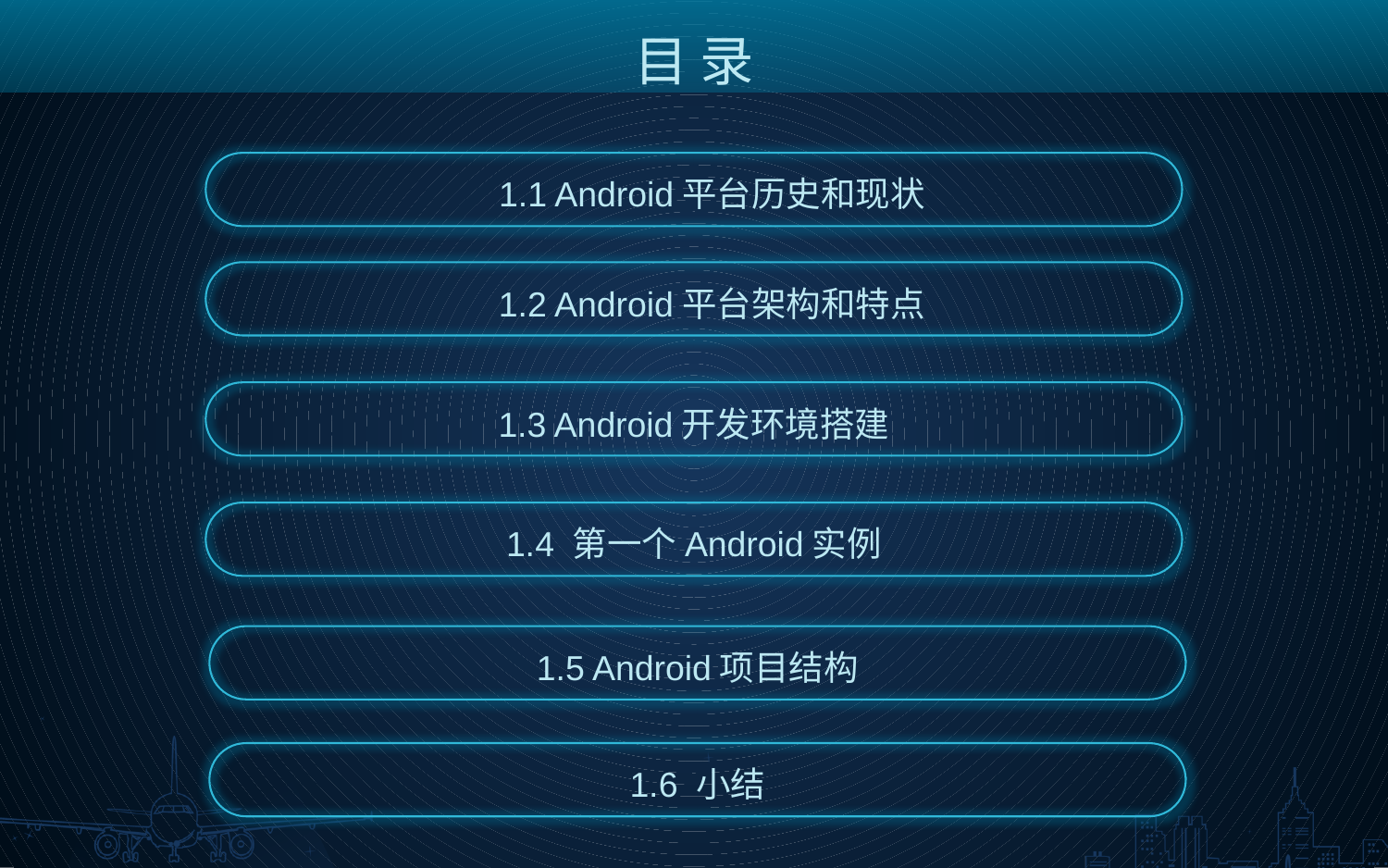

目 录

1.1 Android平台历史和现状

1.2 Android平台架构和特点

1.3 Android开发环境搭建

1.4 第一个Android实例

1.5 Android项目结构

1.6 小结